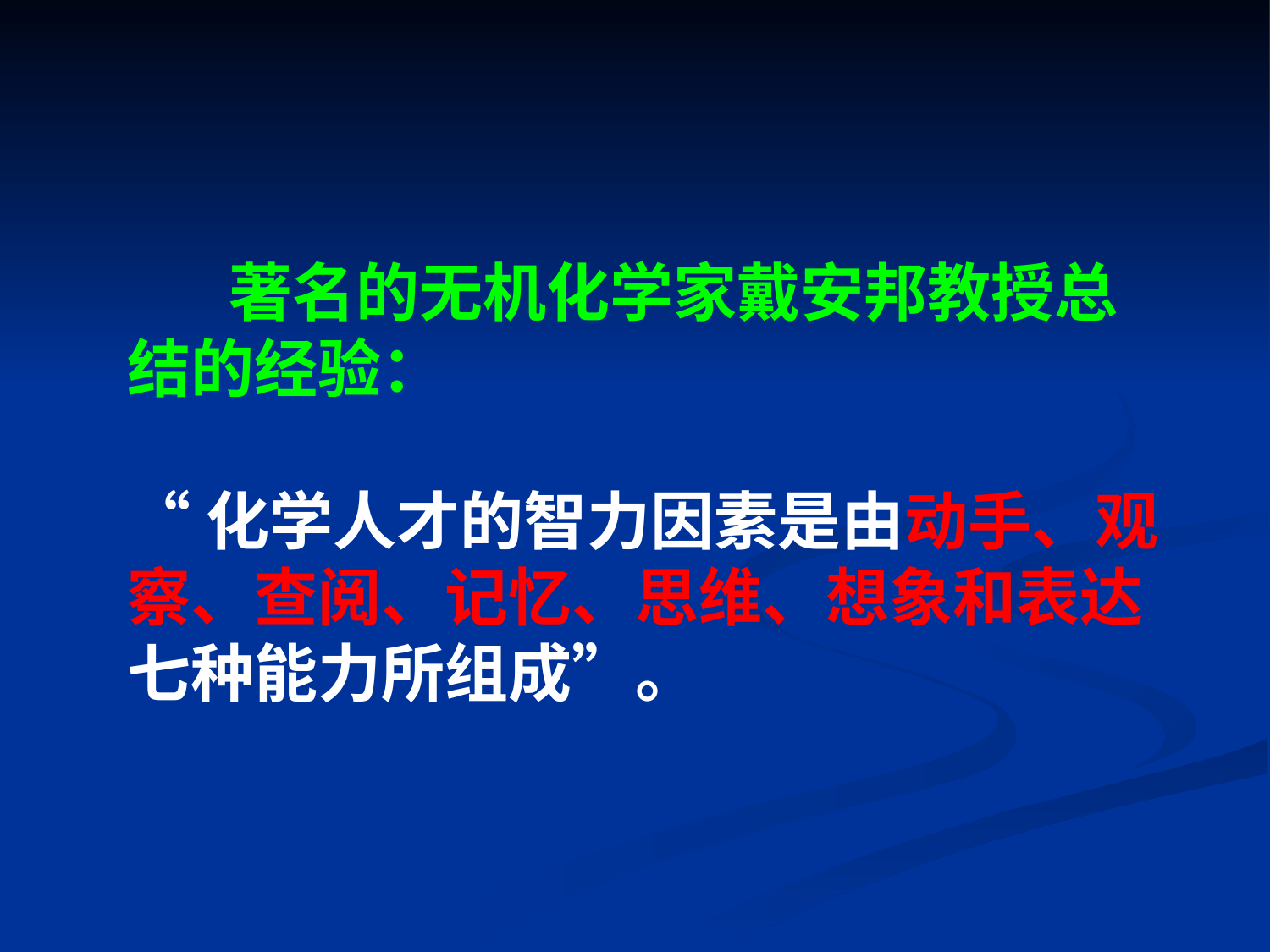

著名的无机化学家戴安邦教授总结的经验：

“化学人才的智力因素是由动手、观察、查阅、记忆、思维、想象和表达七种能力所组成”。